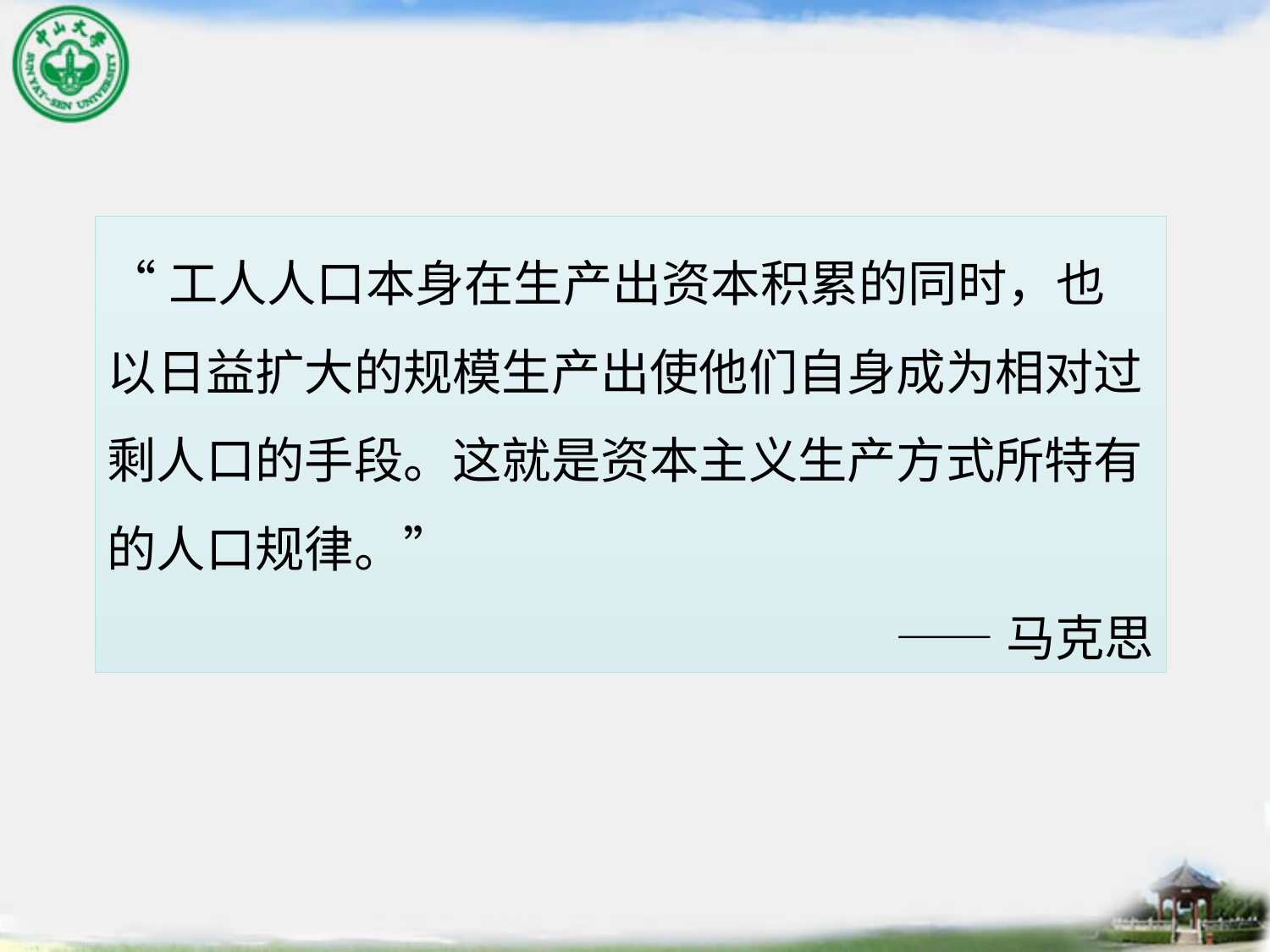

“工人人口本身在生产出资本积累的同时，也以日益扩大的规模生产出使他们自身成为相对过剩人口的手段。这就是资本主义生产方式所特有的人口规律。”
——马克思